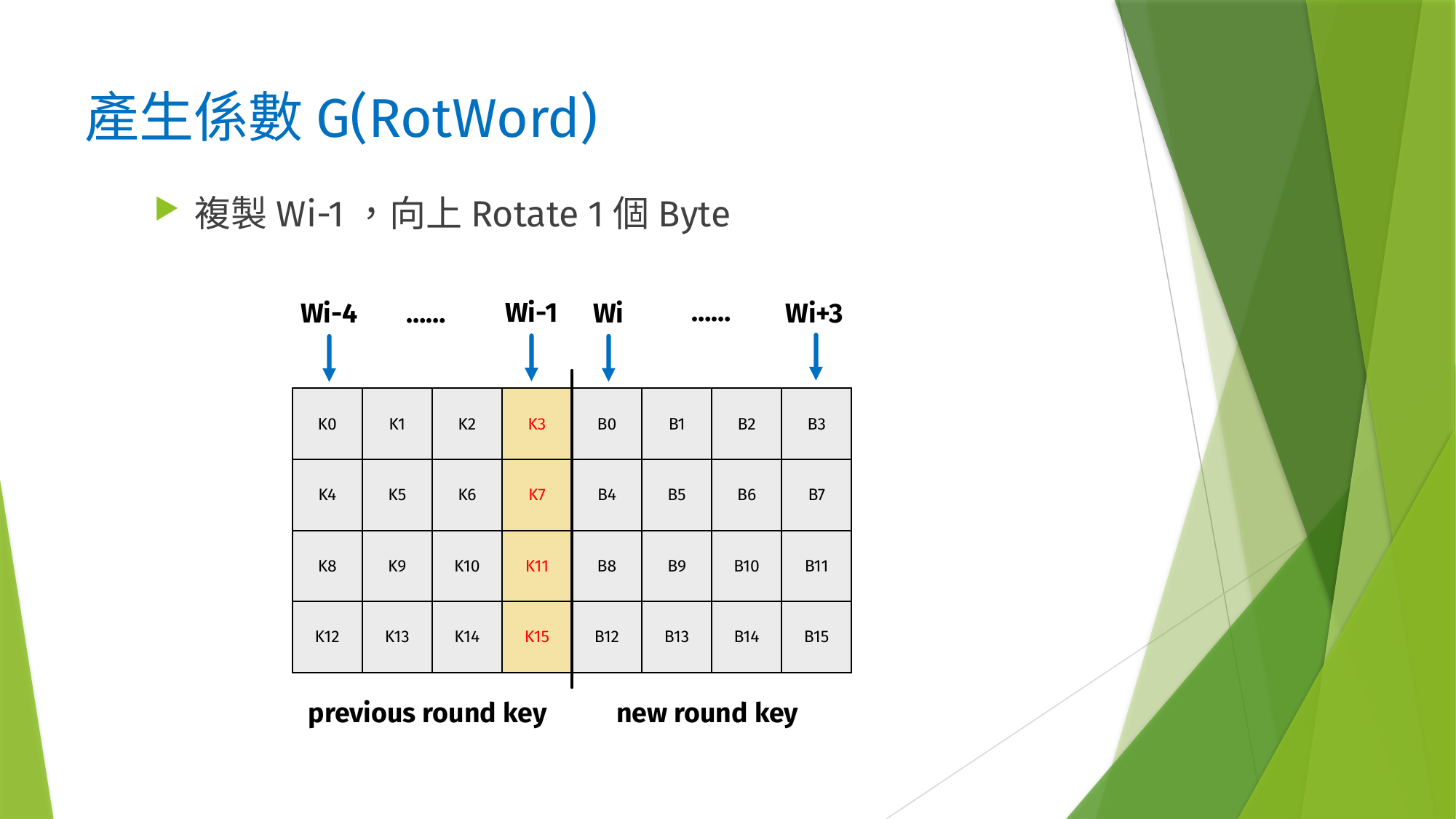

# 產生係數G(RotWord)
複製Wi-1，向上Rotate 1個Byte
……
Wi-1
Wi
Wi+3
Wi-4
……
| K0 | K1 | K2 | K3 |
| --- | --- | --- | --- |
| K4 | K5 | K6 | K7 |
| K8 | K9 | K10 | K11 |
| K12 | K13 | K14 | K15 |
| B0 | B1 | B2 | B3 |
| --- | --- | --- | --- |
| B4 | B5 | B6 | B7 |
| B8 | B9 | B10 | B11 |
| B12 | B13 | B14 | B15 |
previous round key
new round key